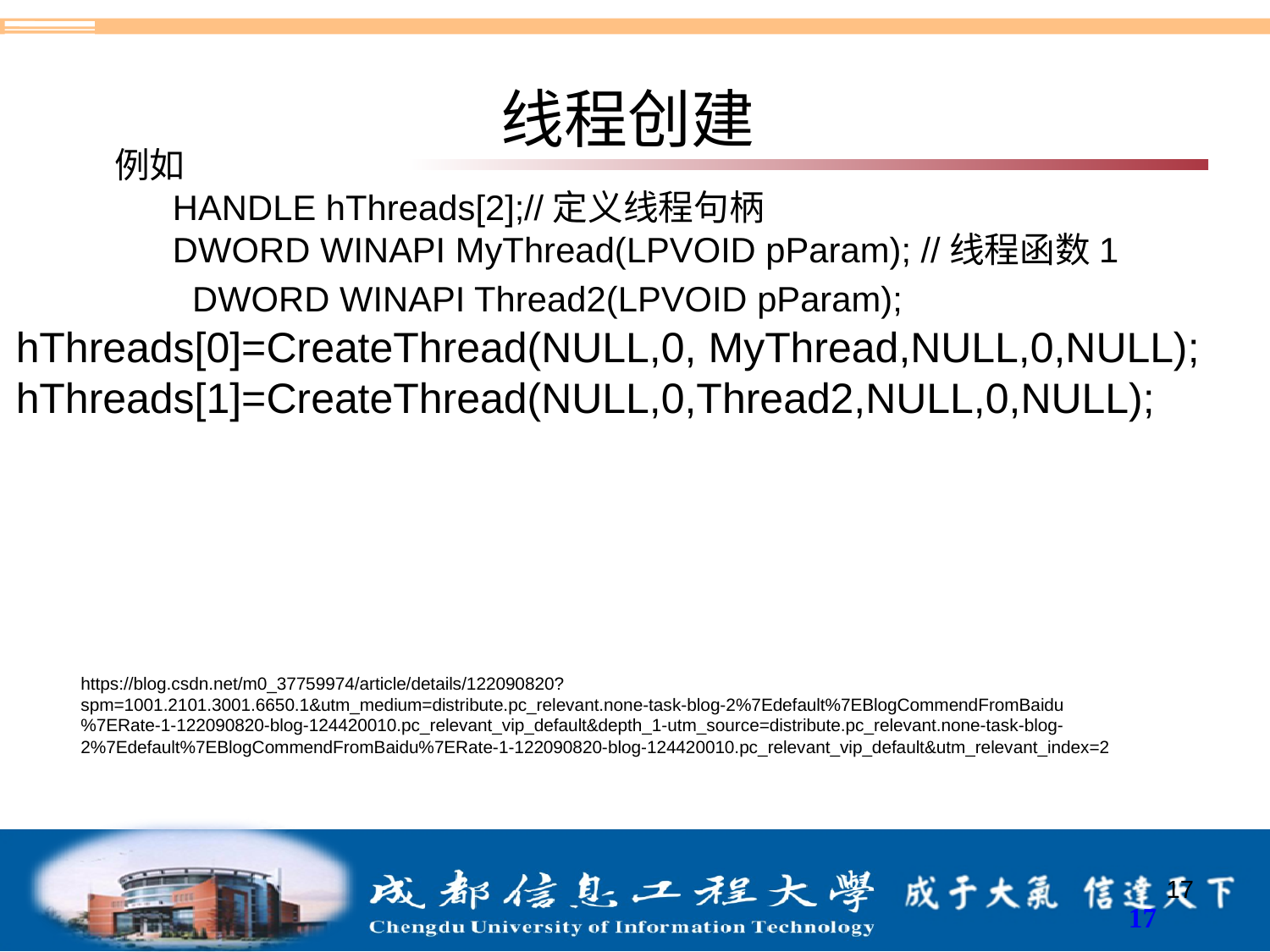

# 线程创建
例如
      HANDLE hThreads[2];//定义线程句柄
      DWORD WINAPI MyThread(LPVOID pParam); //线程函数1
        DWORD WINAPI Thread2(LPVOID pParam);  hThreads[0]=CreateThread(NULL,0, MyThread,NULL,0,NULL);    hThreads[1]=CreateThread(NULL,0,Thread2,NULL,0,NULL);
https://blog.csdn.net/m0_37759974/article/details/122090820?spm=1001.2101.3001.6650.1&utm_medium=distribute.pc_relevant.none-task-blog-2%7Edefault%7EBlogCommendFromBaidu%7ERate-1-122090820-blog-124420010.pc_relevant_vip_default&depth_1-utm_source=distribute.pc_relevant.none-task-blog-2%7Edefault%7EBlogCommendFromBaidu%7ERate-1-122090820-blog-124420010.pc_relevant_vip_default&utm_relevant_index=2